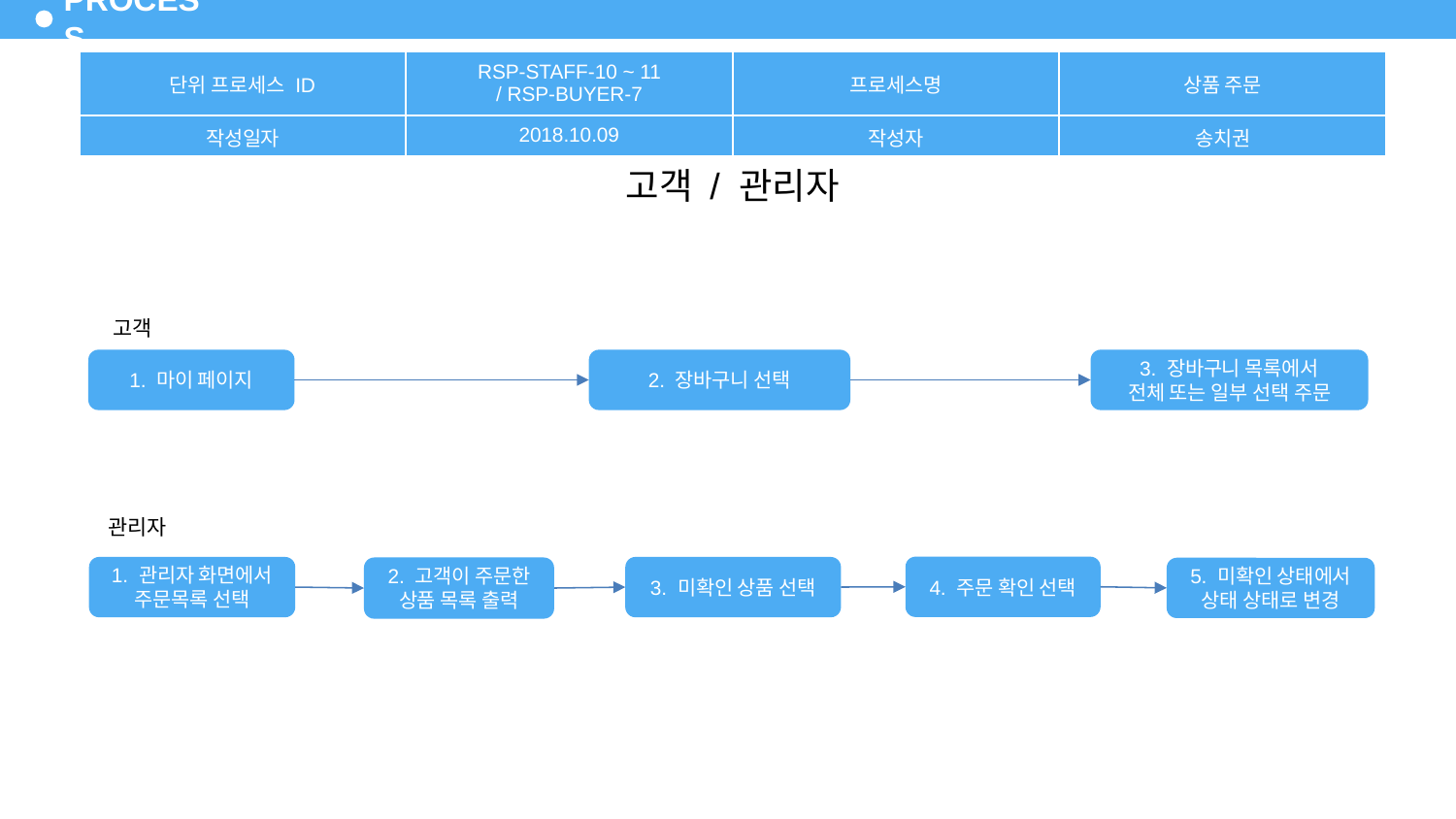

# PROCESS
| 단위 프로세스 ID | RSP-STAFF-10 ~ 11 / RSP-BUYER-7 | 프로세스명 | 상품 주문 |
| --- | --- | --- | --- |
| 작성일자 | 2018.10.09 | 작성자 | 송치권 |
고객 / 관리자
고객
1. 마이 페이지
2. 장바구니 선택
3. 장바구니 목록에서
전체 또는 일부 선택 주문
관리자
4. 주문 확인 선택
1. 관리자 화면에서
주문목록 선택
3. 미확인 상품 선택
2. 고객이 주문한
상품 목록 출력
5. 미확인 상태에서
상태 상태로 변경